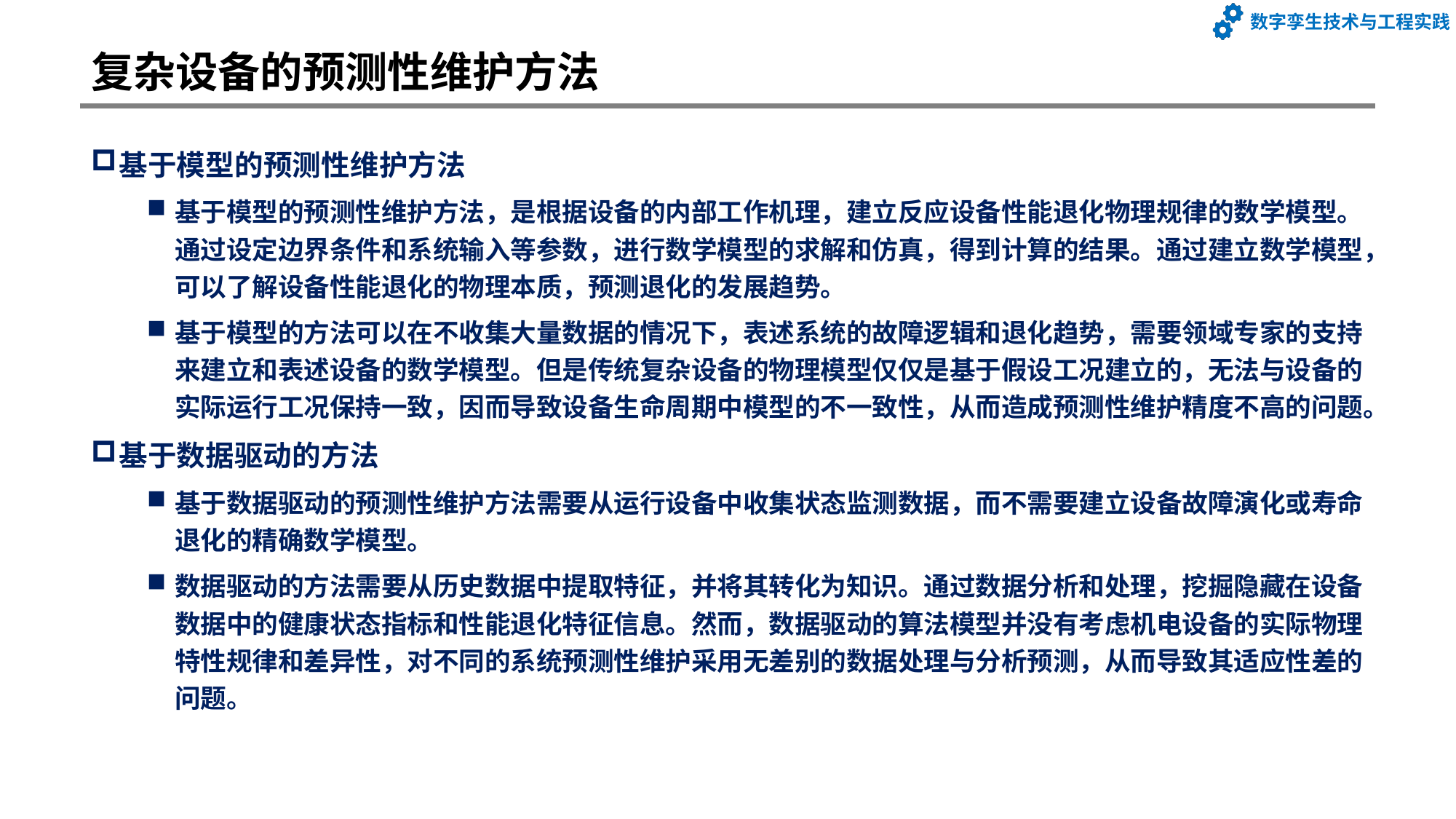

# 复杂设备的预测性维护方法
基于模型的预测性维护方法
基于模型的预测性维护方法，是根据设备的内部工作机理，建立反应设备性能退化物理规律的数学模型。通过设定边界条件和系统输入等参数，进行数学模型的求解和仿真，得到计算的结果。通过建立数学模型，可以了解设备性能退化的物理本质，预测退化的发展趋势。
基于模型的方法可以在不收集大量数据的情况下，表述系统的故障逻辑和退化趋势，需要领域专家的支持来建立和表述设备的数学模型。但是传统复杂设备的物理模型仅仅是基于假设工况建立的，无法与设备的实际运行工况保持一致，因而导致设备生命周期中模型的不一致性，从而造成预测性维护精度不高的问题。
基于数据驱动的方法
基于数据驱动的预测性维护方法需要从运行设备中收集状态监测数据，而不需要建立设备故障演化或寿命退化的精确数学模型。
数据驱动的方法需要从历史数据中提取特征，并将其转化为知识。通过数据分析和处理，挖掘隐藏在设备数据中的健康状态指标和性能退化特征信息。然而，数据驱动的算法模型并没有考虑机电设备的实际物理特性规律和差异性，对不同的系统预测性维护采用无差别的数据处理与分析预测，从而导致其适应性差的问题。